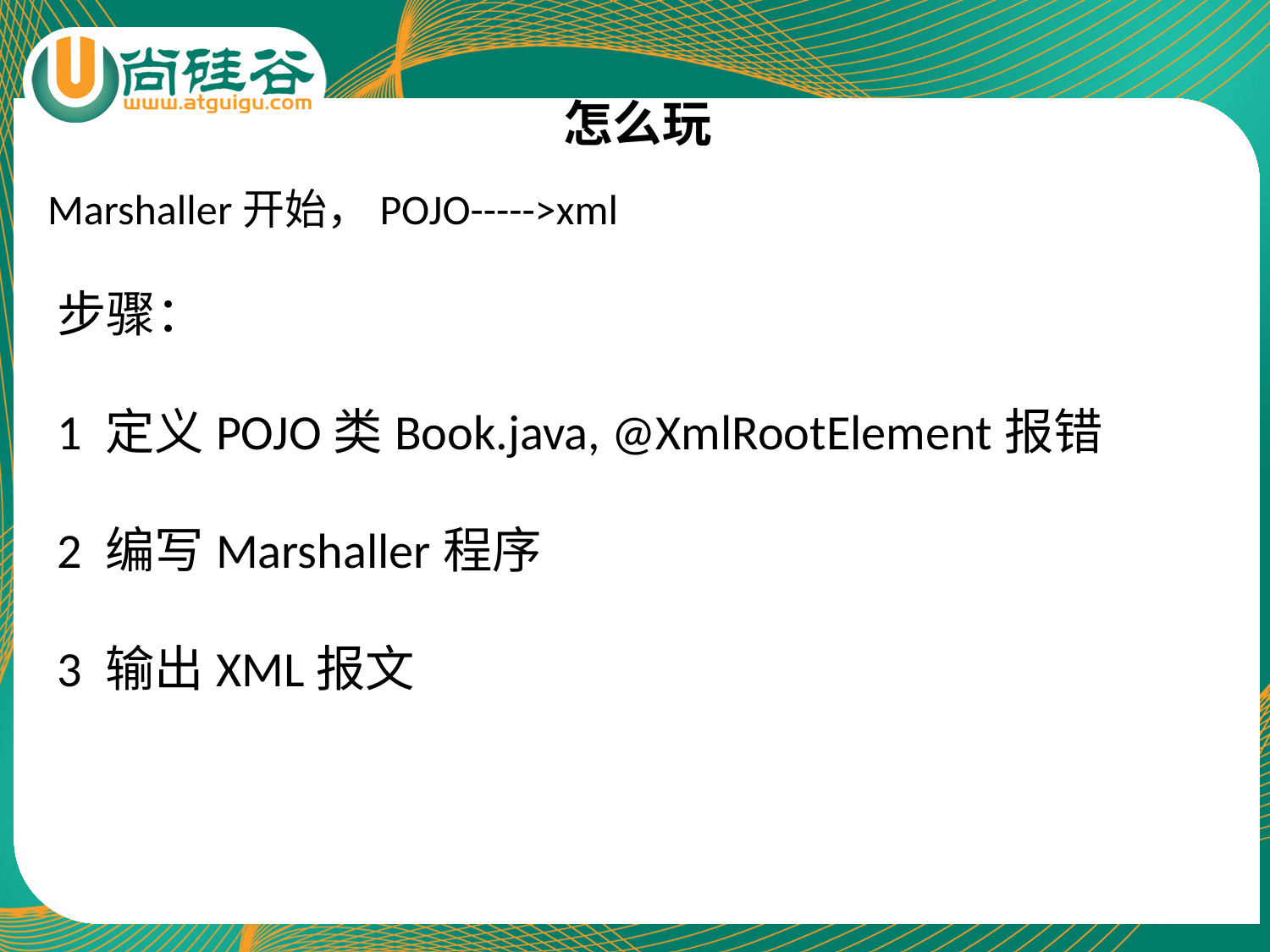

怎么玩
Marshaller开始，POJO----->xml
步骤：

1 定义POJO类Book.java, @XmlRootElement报错

2 编写Marshaller程序

3 输出XML报文